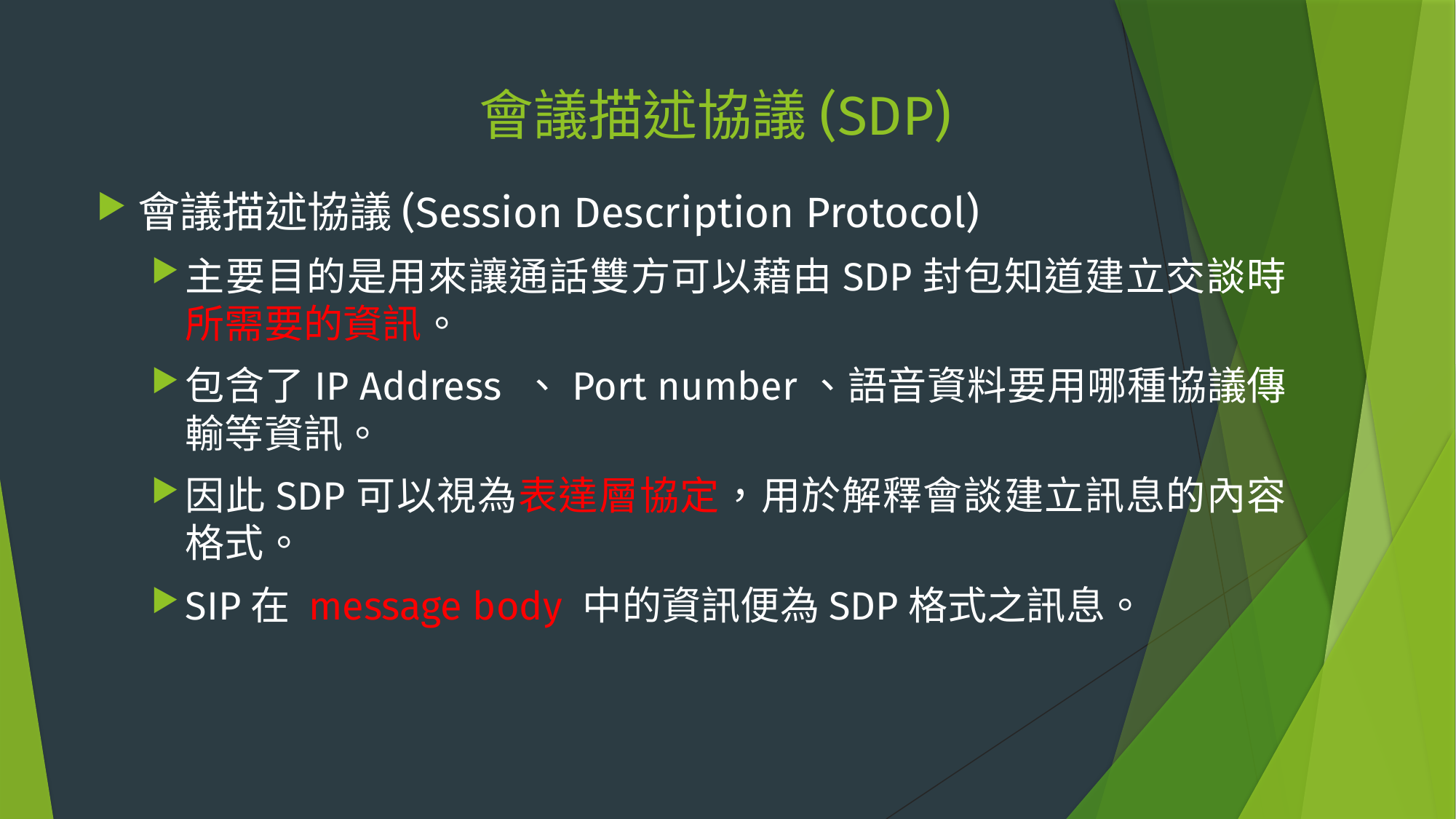

# 會議描述協議(SDP)
會議描述協議(Session Description Protocol)
主要目的是用來讓通話雙方可以藉由SDP封包知道建立交談時所需要的資訊。
包含了IP Address 、Port number、語音資料要用哪種協議傳輸等資訊。
因此SDP可以視為表達層協定，用於解釋會談建立訊息的內容格式。
SIP在 message body 中的資訊便為SDP格式之訊息。